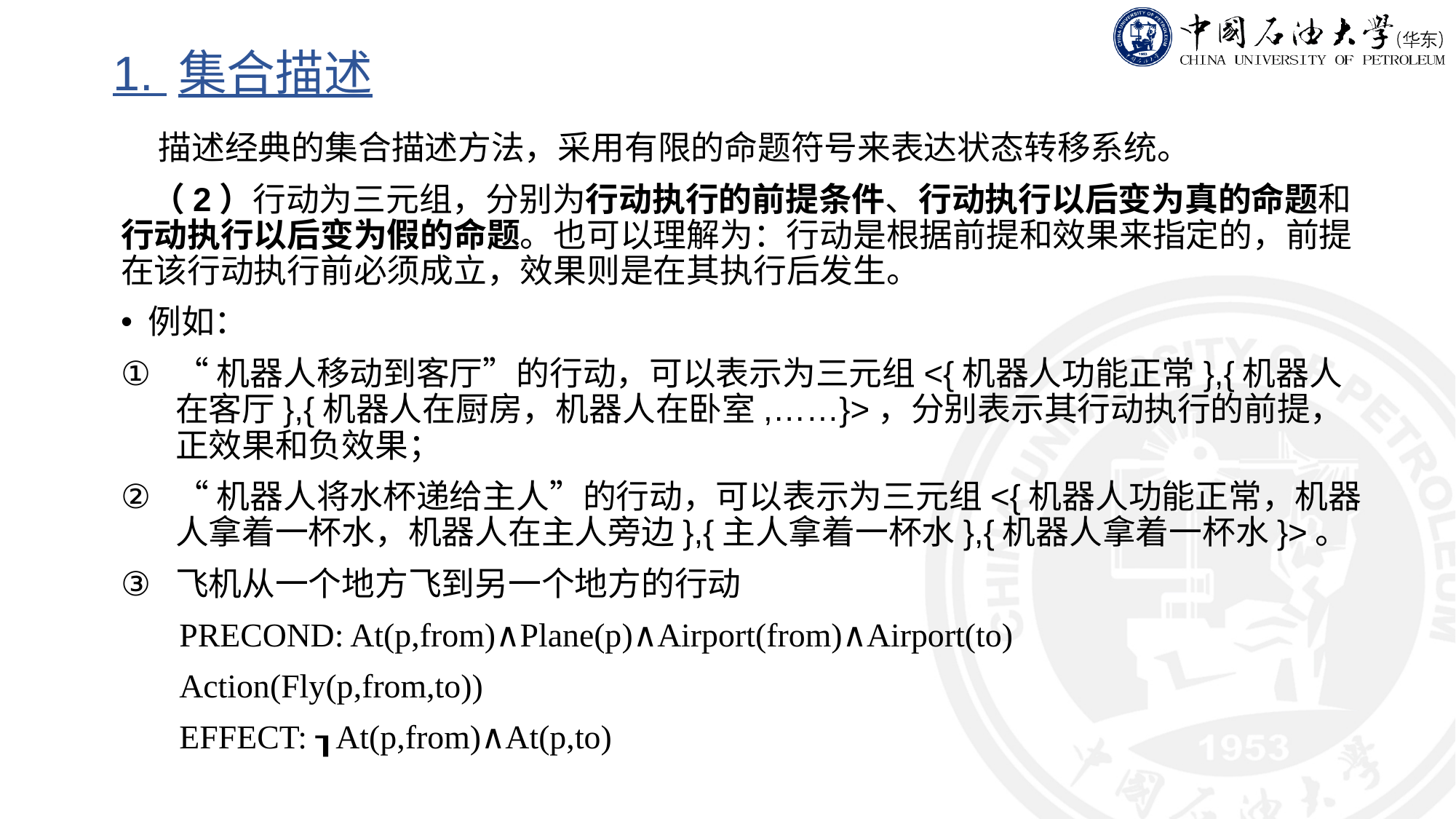

# 1. 集合描述
    描述经典的集合描述方法，采用有限的命题符号来表达状态转移系统。
   （2）行动为三元组，分别为行动执行的前提条件、行动执行以后变为真的命题和行动执行以后变为假的命题。也可以理解为：行动是根据前提和效果来指定的，前提在该行动执行前必须成立，效果则是在其执行后发生。
例如：
“机器人移动到客厅”的行动，可以表示为三元组<{机器人功能正常},{机器人在客厅},{机器人在厨房，机器人在卧室,……}>，分别表示其行动执行的前提，正效果和负效果；
“机器人将水杯递给主人”的行动，可以表示为三元组<{机器人功能正常，机器人拿着一杯水，机器人在主人旁边},{主人拿着一杯水},{机器人拿着一杯水}>。
飞机从一个地方飞到另一个地方的行动
       PRECOND: At(p,from)∧Plane(p)∧Airport(from)∧Airport(to)
       Action(Fly(p,from,to))
       EFFECT: ┒At(p,from)∧At(p,to)